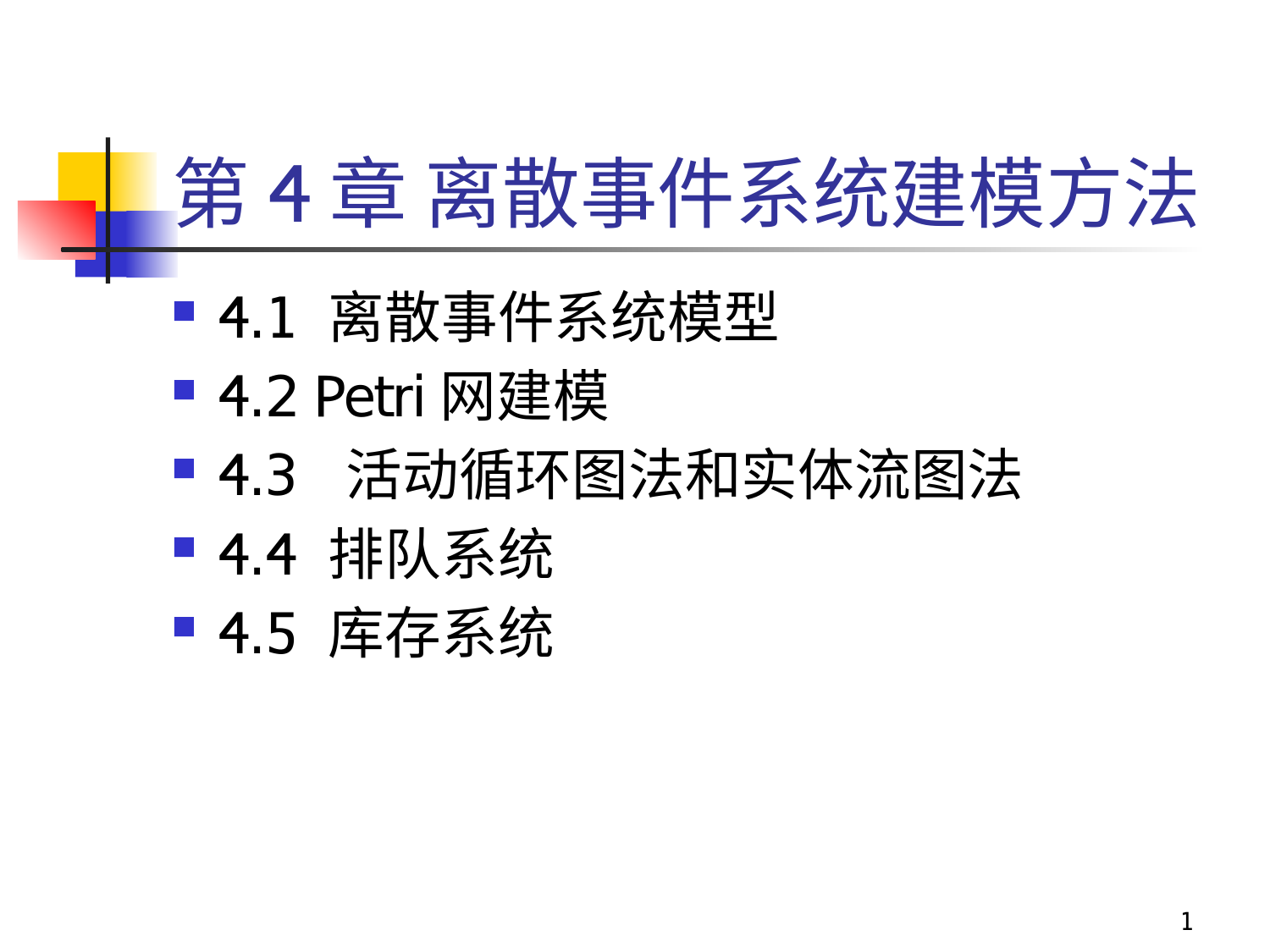

# 第4章 离散事件系统建模方法
4.1 离散事件系统模型
4.2 Petri网建模
4.3  活动循环图法和实体流图法
4.4 排队系统
4.5 库存系统
1